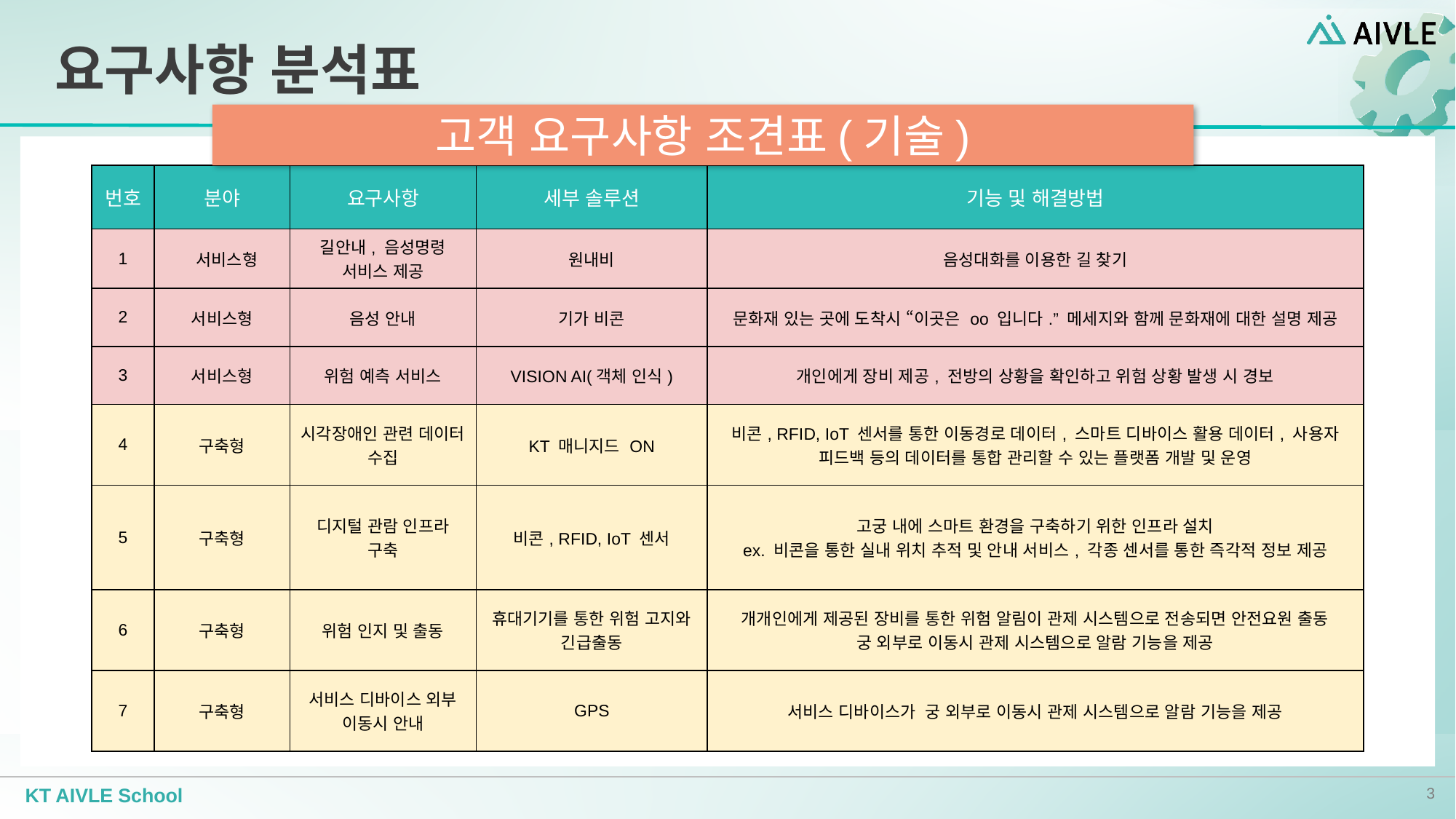

# 요구사항 분석표
고객 요구사항 조견표(기술)
| 번호 | 분야 | 요구사항 | 세부 솔루션 | 기능 및 해결방법 |
| --- | --- | --- | --- | --- |
| 1 | 서비스형 | 길안내, 음성명령 서비스 제공 | 원내비 | 음성대화를 이용한 길 찾기 |
| 2 | 서비스형 | 음성 안내 | 기가 비콘 | 문화재 있는 곳에 도착시 “이곳은 oo 입니다.” 메세지와 함께 문화재에 대한 설명 제공 |
| 3 | 서비스형 | 위험 예측 서비스 | VISION AI(객체 인식) | 개인에게 장비 제공, 전방의 상황을 확인하고 위험 상황 발생 시 경보 |
| 4 | 구축형 | 시각장애인 관련 데이터 수집 | KT 매니지드 ON | 비콘, RFID, IoT 센서를 통한 이동경로 데이터, 스마트 디바이스 활용 데이터, 사용자 피드백 등의 데이터를 통합 관리할 수 있는 플랫폼 개발 및 운영 |
| 5 | 구축형 | 디지털 관람 인프라 구축 | 비콘, RFID, IoT 센서 | 고궁 내에 스마트 환경을 구축하기 위한 인프라 설치 ex. 비콘을 통한 실내 위치 추적 및 안내 서비스, 각종 센서를 통한 즉각적 정보 제공 |
| 6 | 구축형 | 위험 인지 및 출동 | 휴대기기를 통한 위험 고지와 긴급출동 | 개개인에게 제공된 장비를 통한 위험 알림이 관제 시스템으로 전송되면 안전요원 출동 궁 외부로 이동시 관제 시스템으로 알람 기능을 제공 |
| 7 | 구축형 | 서비스 디바이스 외부 이동시 안내 | GPS | 서비스 디바이스가 궁 외부로 이동시 관제 시스템으로 알람 기능을 제공 |